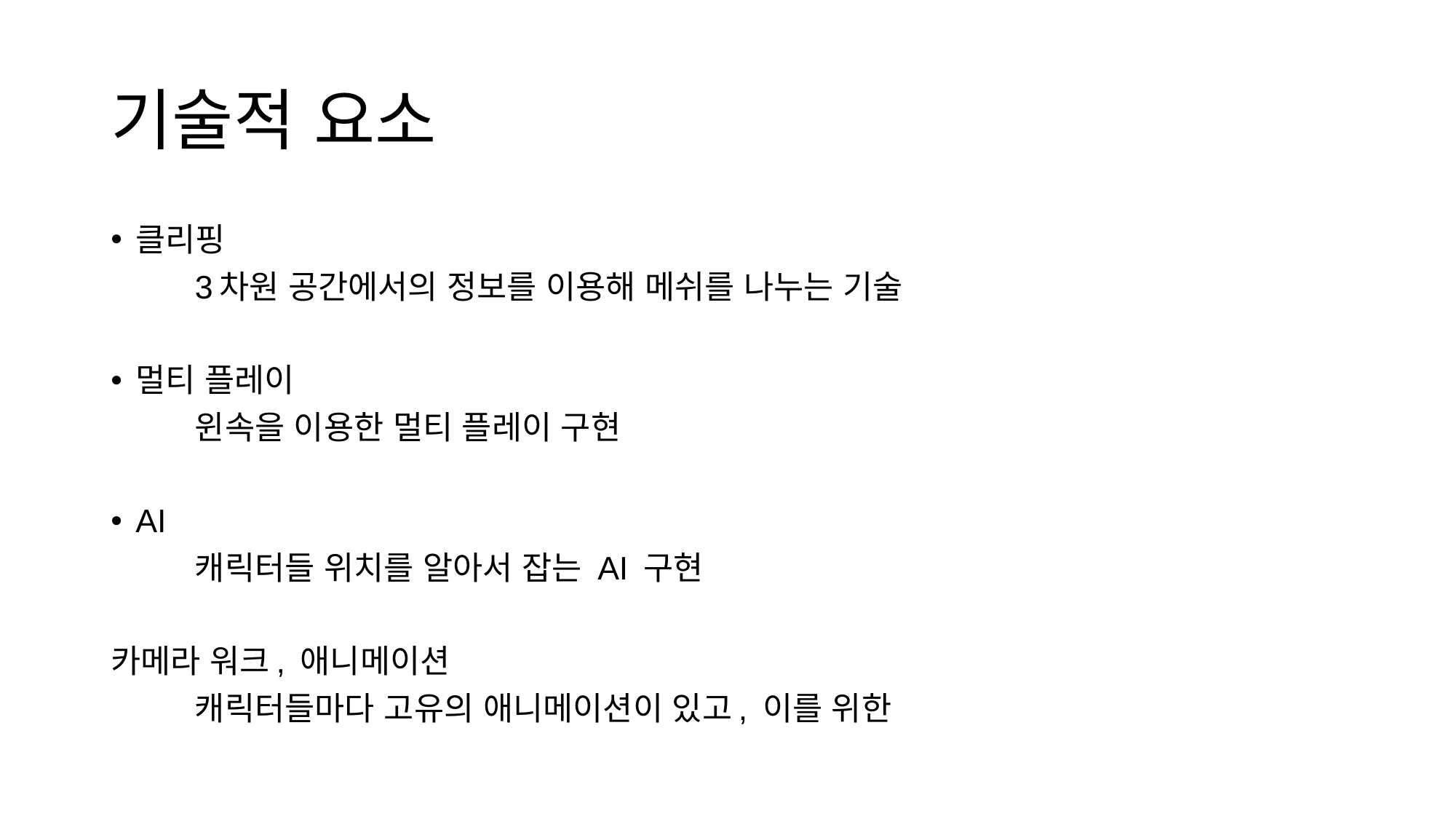

# 기술적 요소
클리핑
	3차원 공간에서의 정보를 이용해 메쉬를 나누는 기술

멀티 플레이
	윈속을 이용한 멀티 플레이 구현

AI
	캐릭터들 위치를 알아서 잡는 AI 구현

카메라 워크, 애니메이션
	캐릭터들마다 고유의 애니메이션이 있고, 이를 위한